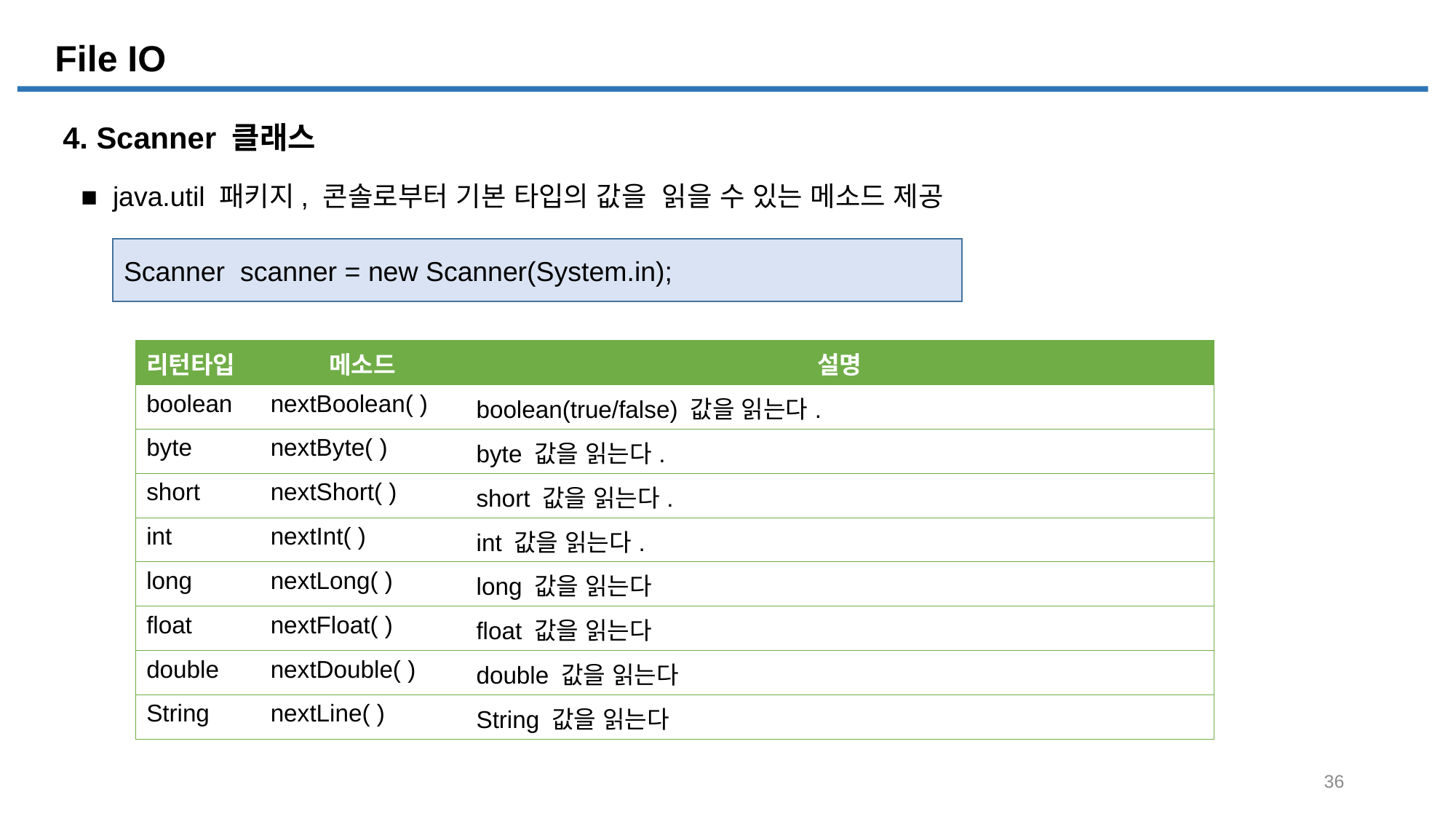

File IO

File IO
4. Scanner 클래스
■  java.util 패키지, 콘솔로부터 기본 타입의 값을  읽을 수 있는 메소드 제공
Scanner  scanner = new Scanner(System.in);
| 리턴타입 | 메소드 | 설명 |
| --- | --- | --- |
| boolean | nextBoolean( ) | boolean(true/false) 값을 읽는다. |
| byte | nextByte( ) | byte 값을 읽는다. |
| short | nextShort( ) | short 값을 읽는다. |
| int | nextInt( ) | int 값을 읽는다. |
| long | nextLong( ) | long 값을 읽는다 |
| float | nextFloat( ) | float 값을 읽는다 |
| double | nextDouble( ) | double 값을 읽는다 |
| String | nextLine( ) | String 값을 읽는다 |
36